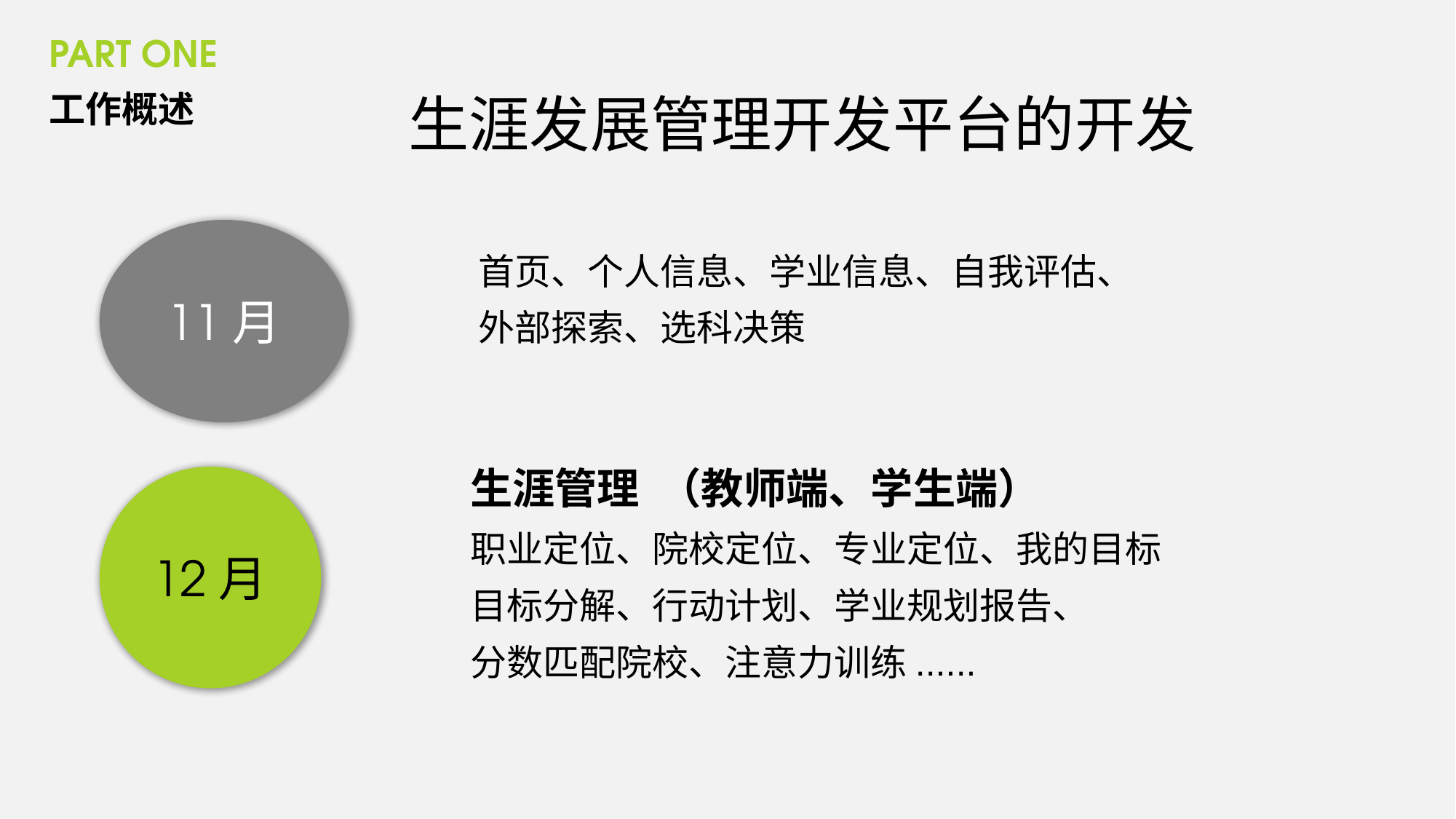

PART ONE
生涯发展管理开发平台的开发
工作概述

11月
首页、个人信息、学业信息、自我评估、外部探索、选科决策
    生涯管理  （教师端、学生端）
    职业定位、院校定位、专业定位、我的目标
    目标分解、行动计划、学业规划报告、
    分数匹配院校、注意力训练......
12月